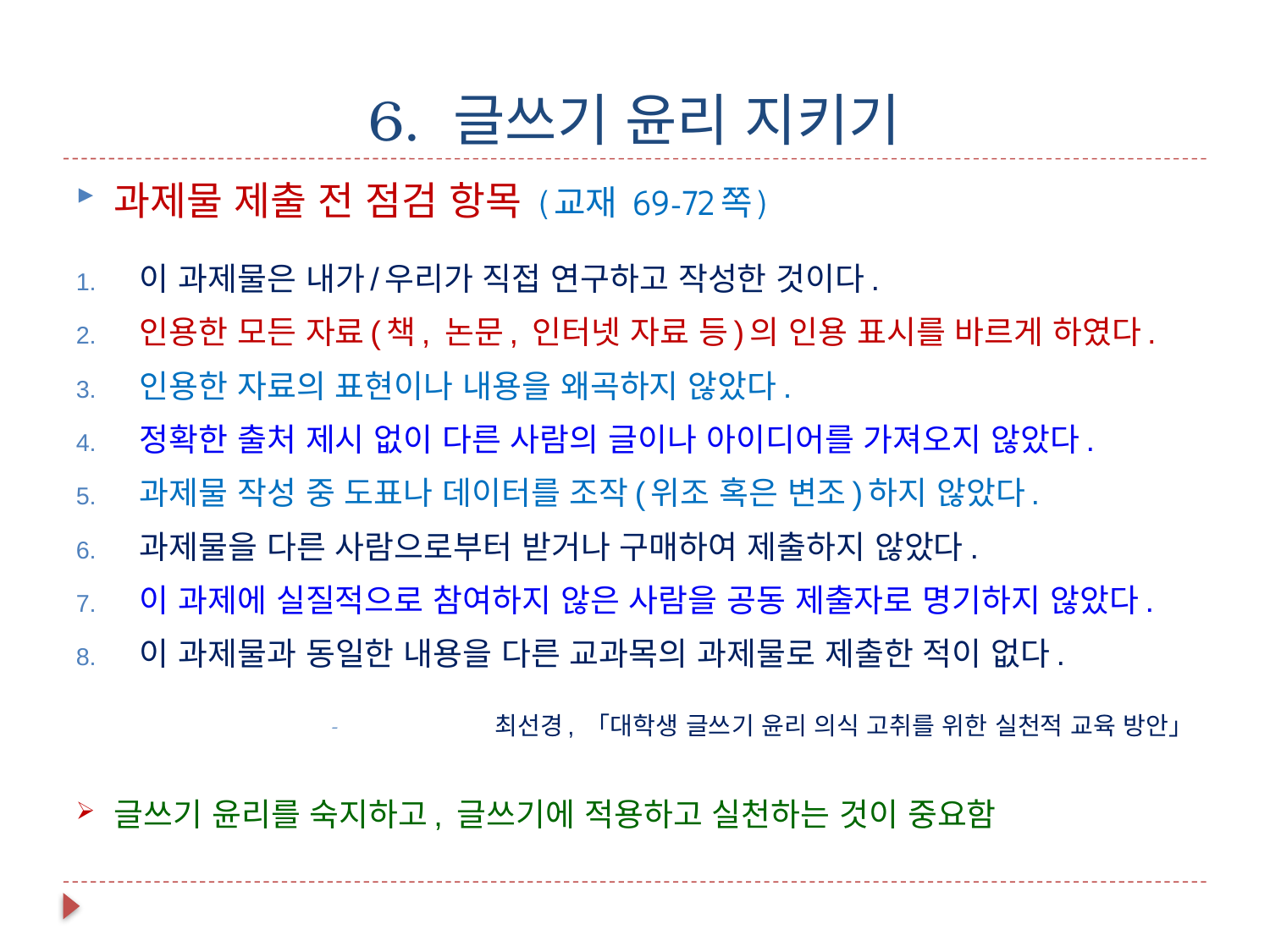

# 6. 글쓰기 윤리 지키기
과제물 제출 전 점검 항목 (교재 69-72쪽)

이 과제물은 내가/우리가 직접 연구하고 작성한 것이다.
인용한 모든 자료(책, 논문, 인터넷 자료 등)의 인용 표시를 바르게 하였다.
인용한 자료의 표현이나 내용을 왜곡하지 않았다.
정확한 출처 제시 없이 다른 사람의 글이나 아이디어를 가져오지 않았다.
과제물 작성 중 도표나 데이터를 조작(위조 혹은 변조)하지 않았다.
과제물을 다른 사람으로부터 받거나 구매하여 제출하지 않았다.
이 과제에 실질적으로 참여하지 않은 사람을 공동 제출자로 명기하지 않았다.
이 과제물과 동일한 내용을 다른 교과목의 과제물로 제출한 적이 없다.

최선경, 「대학생 글쓰기 윤리 의식 고취를 위한 실천적 교육 방안」

글쓰기 윤리를 숙지하고, 글쓰기에 적용하고 실천하는 것이 중요함